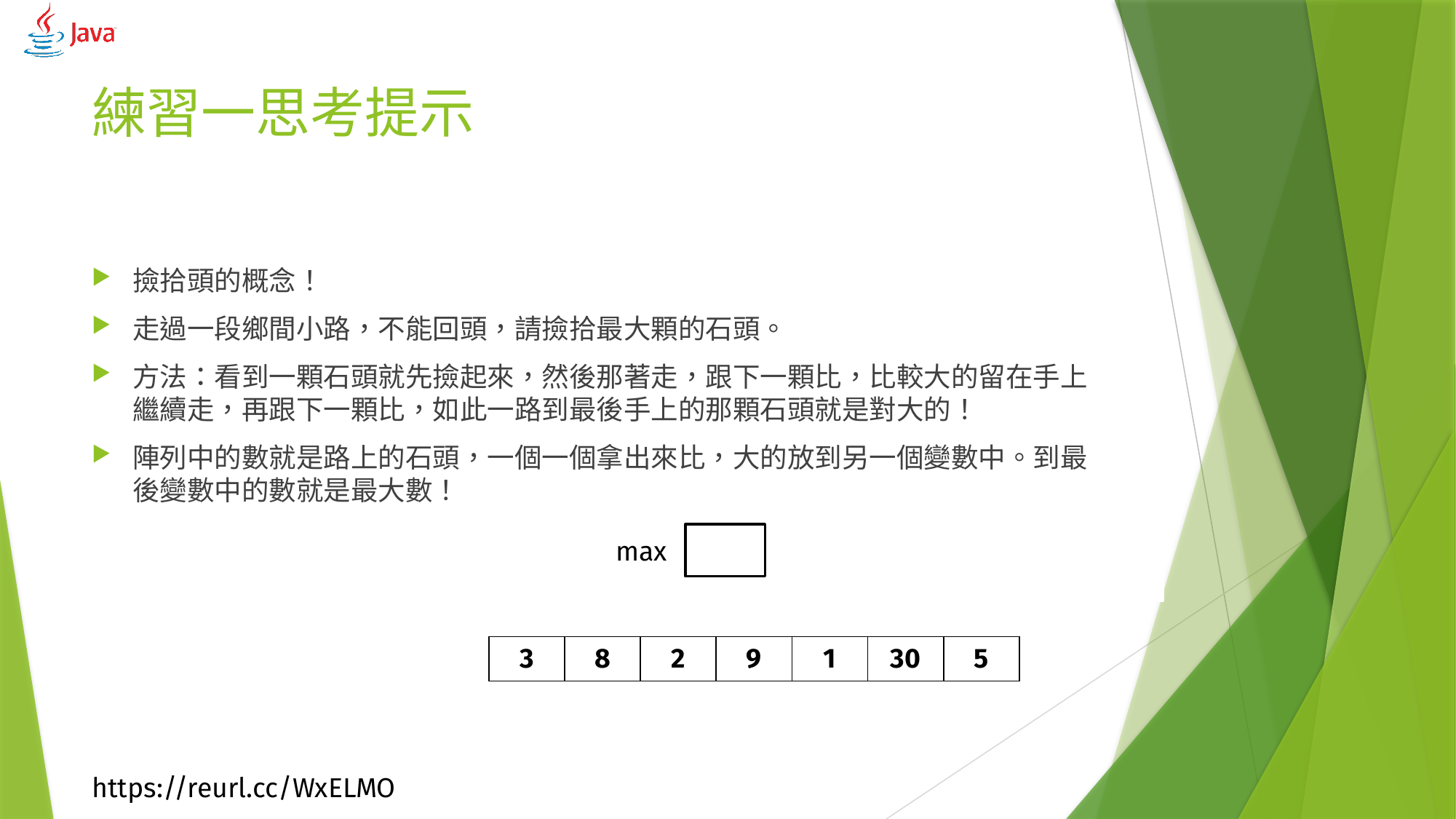

# 練習一思考提示
撿拾頭的概念！
走過一段鄉間小路，不能回頭，請撿拾最大顆的石頭。
方法：看到一顆石頭就先撿起來，然後那著走，跟下一顆比，比較大的留在手上繼續走，再跟下一顆比，如此一路到最後手上的那顆石頭就是對大的！
陣列中的數就是路上的石頭，一個一個拿出來比，大的放到另一個變數中。到最後變數中的數就是最大數！

max
8
3
30
9
| 3 | 8 | 2 | 9 | 1 | 30 | 5 |
| --- | --- | --- | --- | --- | --- | --- |